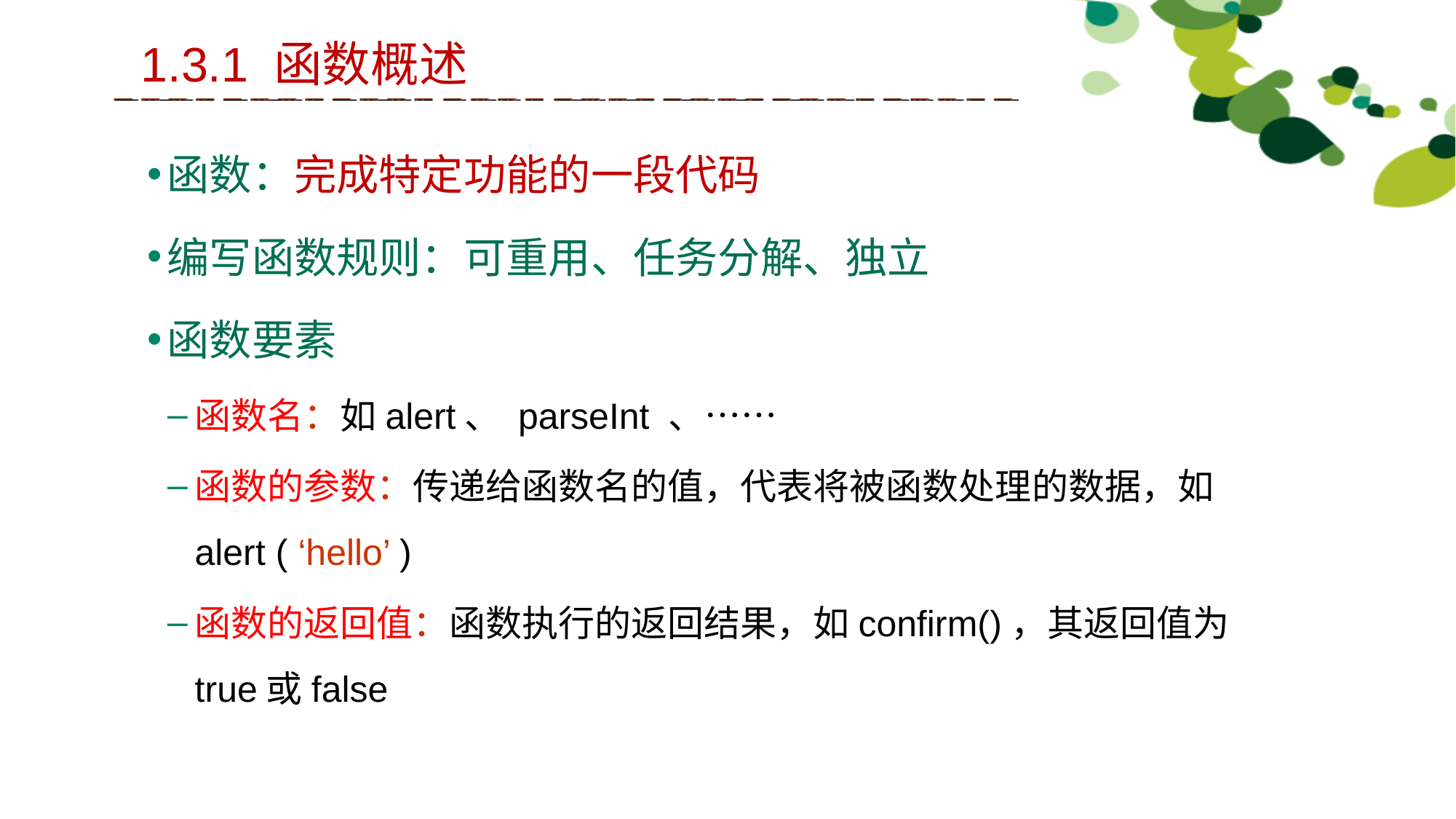

1.3.1 函数概述
函数：完成特定功能的一段代码
编写函数规则：可重用、任务分解、独立
函数要素
函数名：如alert、 parseInt 、……
函数的参数：传递给函数名的值，代表将被函数处理的数据，如alert ( ‘hello’ )
函数的返回值：函数执行的返回结果，如confirm()，其返回值为true或false